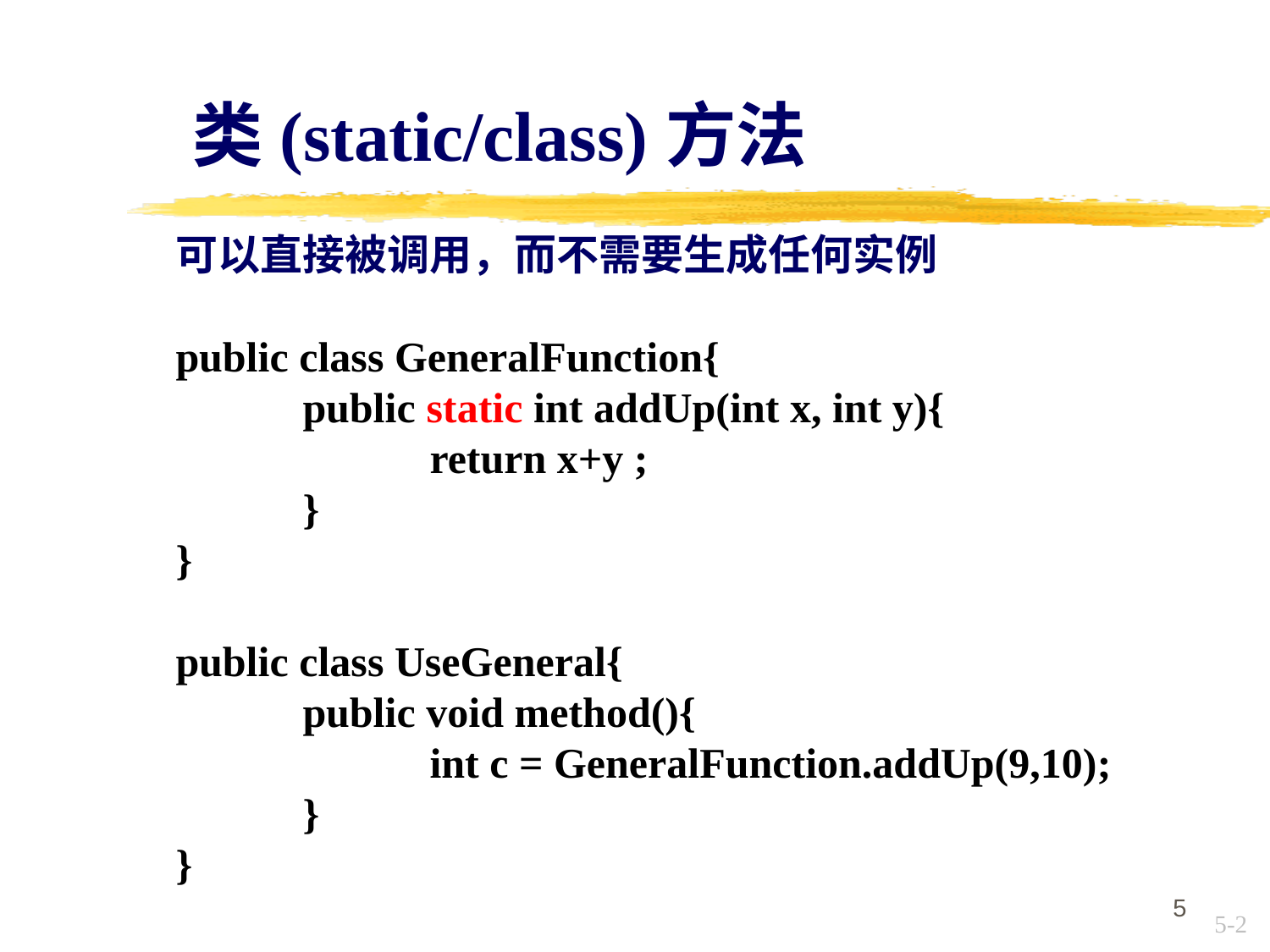

类(static/class)方法
可以直接被调用，而不需要生成任何实例

public class GeneralFunction{
	public static int addUp(int x, int y){
		return x+y ;
	}
}

public class UseGeneral{
	public void method(){
		int c = GeneralFunction.addUp(9,10);
	}
}
5
5-2